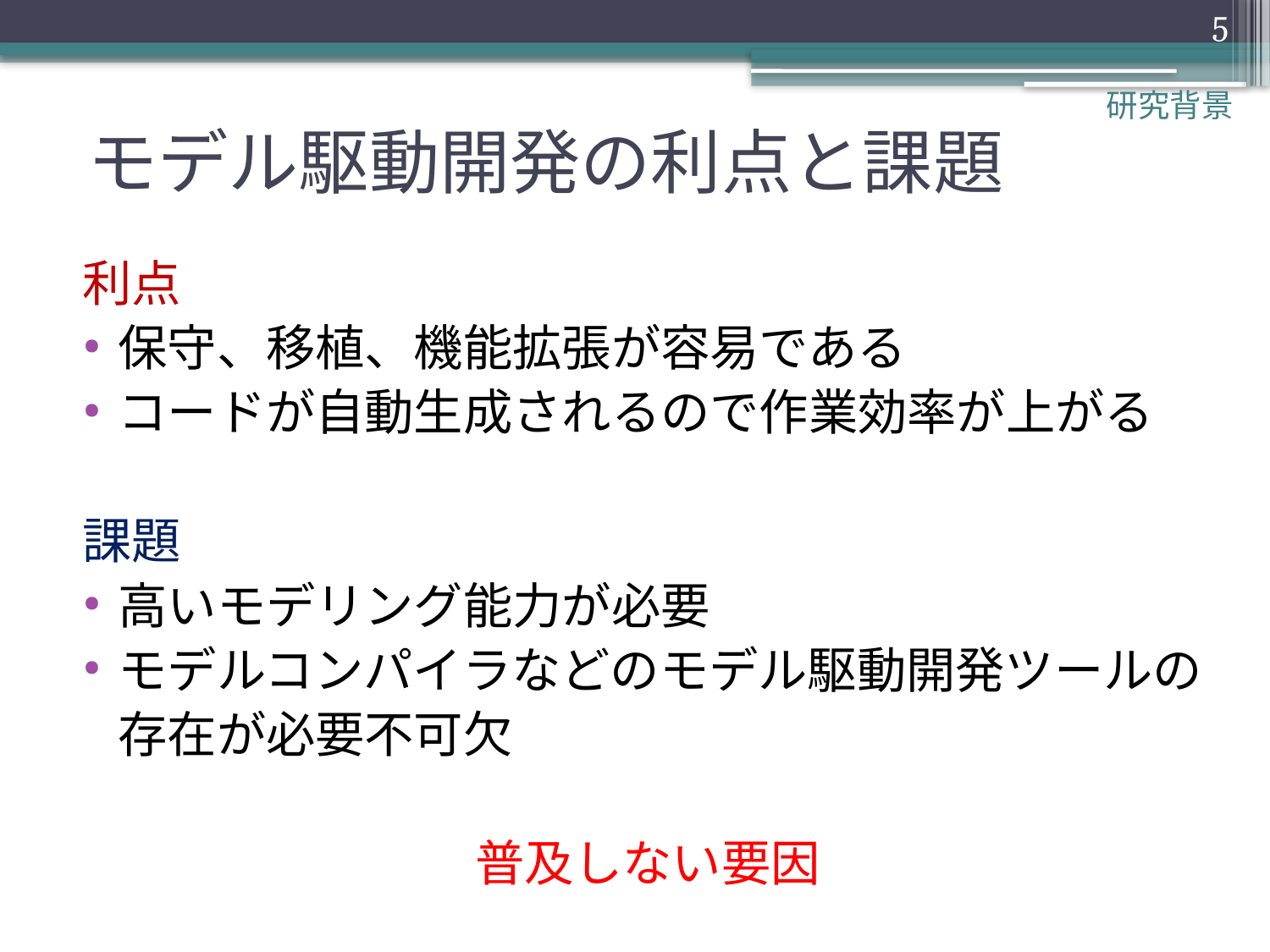

5
研究背景
# モデル駆動開発の利点と課題
利点
保守、移植、機能拡張が容易である
コードが自動生成されるので作業効率が上がる

課題
高いモデリング能力が必要
モデルコンパイラなどのモデル駆動開発ツールの
	存在が必要不可欠

普及しない要因